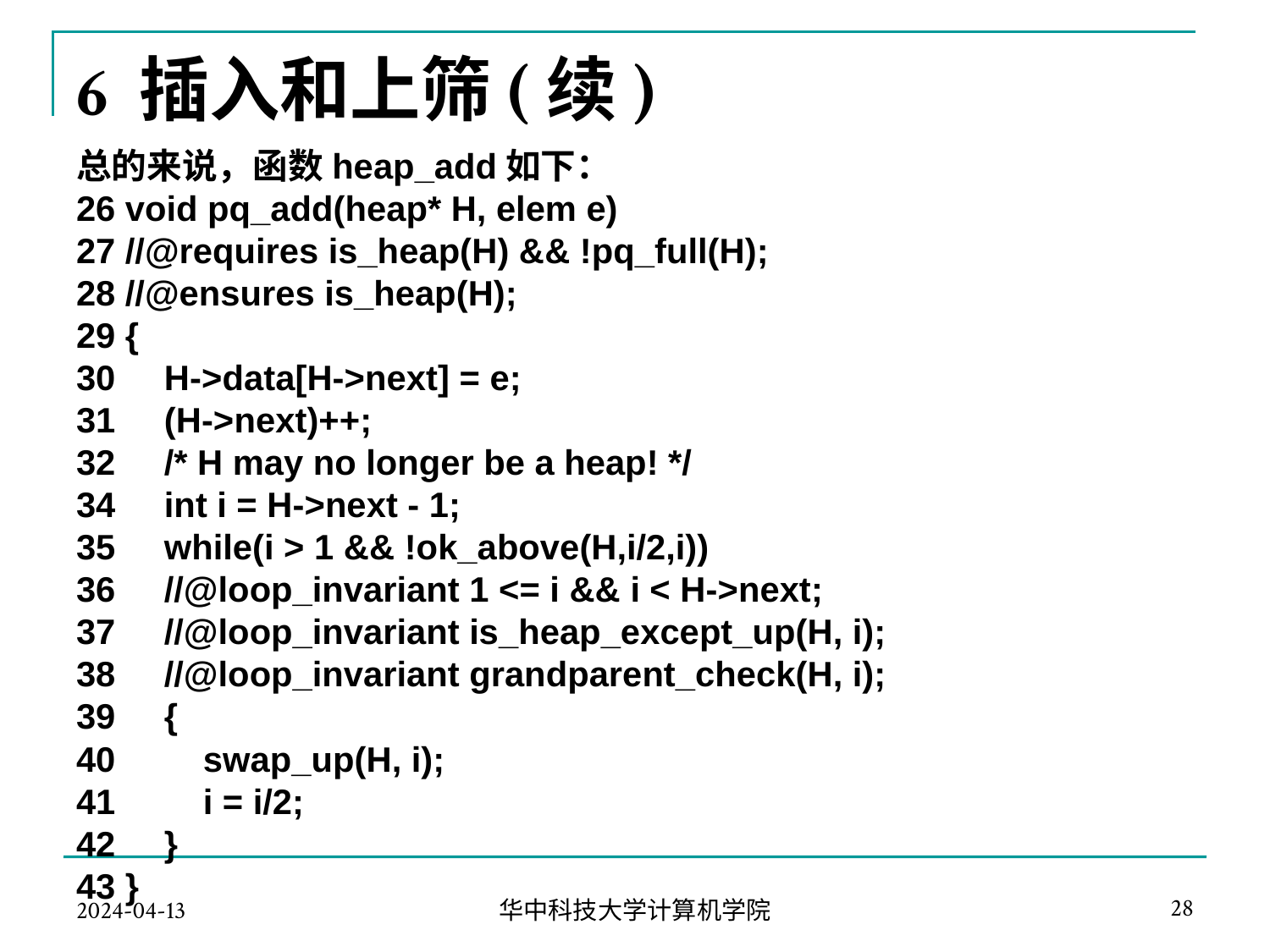

# 6 插入和上筛(续)
总的来说，函数heap_add如下：
26 void pq_add(heap* H, elem e)
27 //@requires is_heap(H) && !pq_full(H);
28 //@ensures is_heap(H);
29 {
30     H->data[H->next] = e;
31     (H->next)++;
32     /* H may no longer be a heap! */
34     int i = H->next - 1;
35     while(i > 1 && !ok_above(H,i/2,i))
36     //@loop_invariant 1 <= i && i < H->next;
37     //@loop_invariant is_heap_except_up(H, i);
38     //@loop_invariant grandparent_check(H, i);
39     {
40         swap_up(H, i);
41         i = i/2;
42     }
43 }

2024-04-13
28
华中科技大学计算机学院